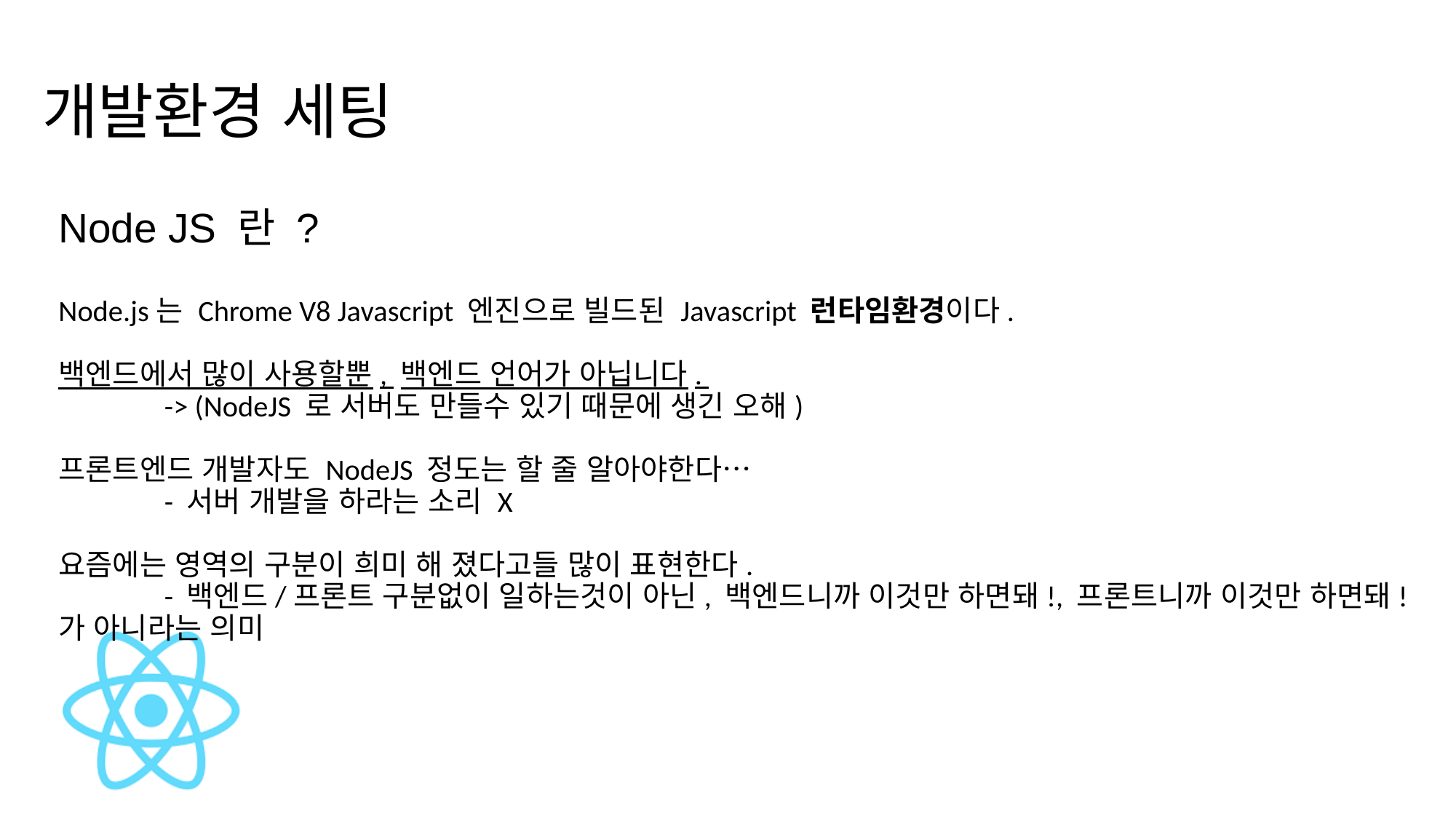

개발환경 세팅

Node JS 란 ?

Node.js는 Chrome V8 Javascript 엔진으로 빌드된 Javascript 런타임환경이다.

백엔드에서 많이 사용할뿐, 백엔드 언어가 아닙니다.
	-> (NodeJS 로 서버도 만들수 있기 때문에 생긴 오해)

프론트엔드 개발자도 NodeJS 정도는 할 줄 알아야한다…
	- 서버 개발을 하라는 소리 X

요즘에는 영역의 구분이 희미 해 졌다고들 많이 표현한다.
	- 백엔드/프론트 구분없이 일하는것이 아닌, 백엔드니까 이것만 하면돼!, 프론트니까 이것만 하면돼! 가 아니라는 의미